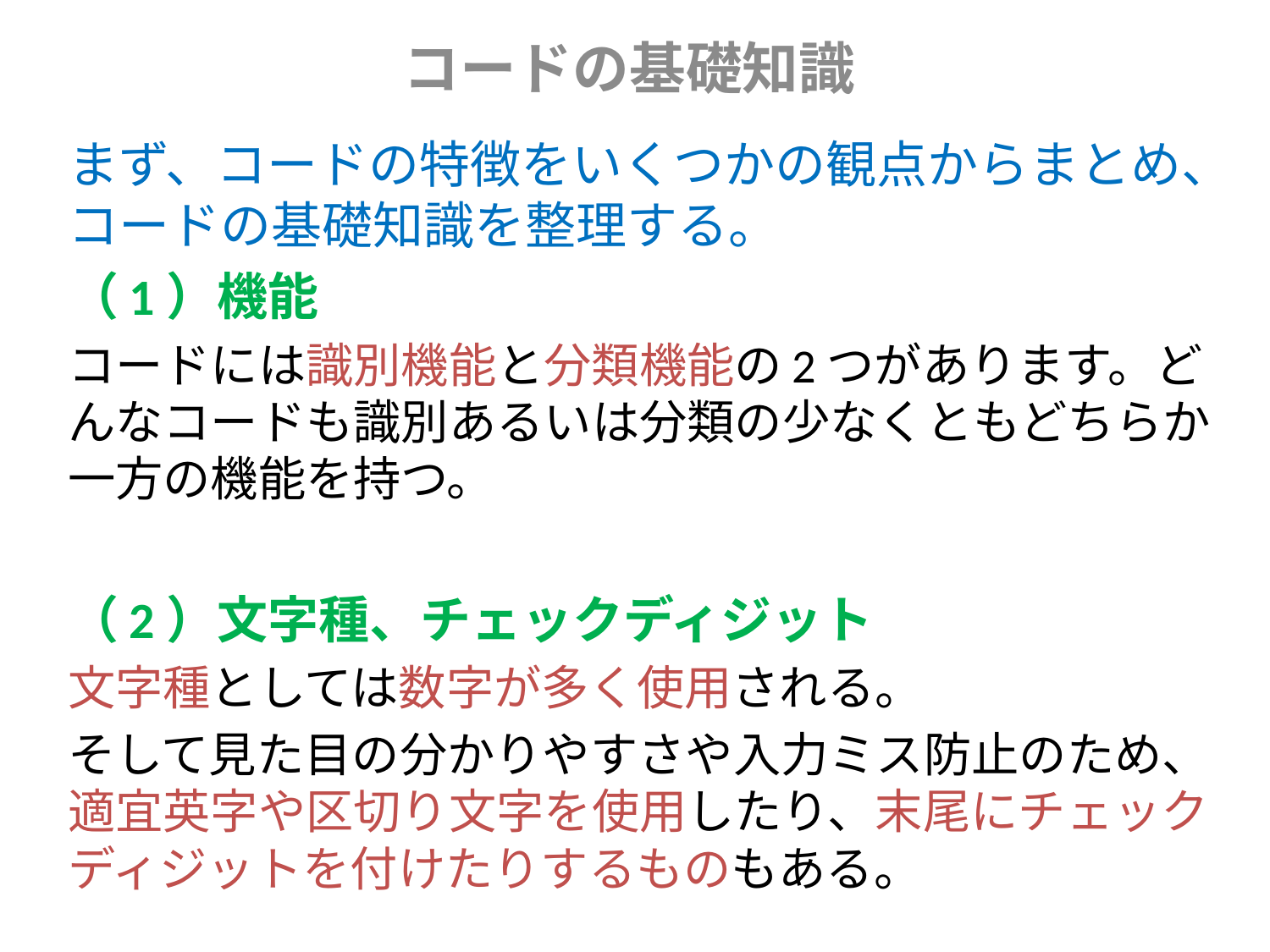

コードの基礎知識
まず、コードの特徴をいくつかの観点からまとめ、コードの基礎知識を整理する。
（1）機能
コードには識別機能と分類機能の2つがあります。どんなコードも識別あるいは分類の少なくともどちらか一方の機能を持つ。

（2）文字種、チェックディジット
文字種としては数字が多く使用される。
そして見た目の分かりやすさや入力ミス防止のため、適宜英字や区切り文字を使用したり、末尾にチェックディジットを付けたりするものもある。